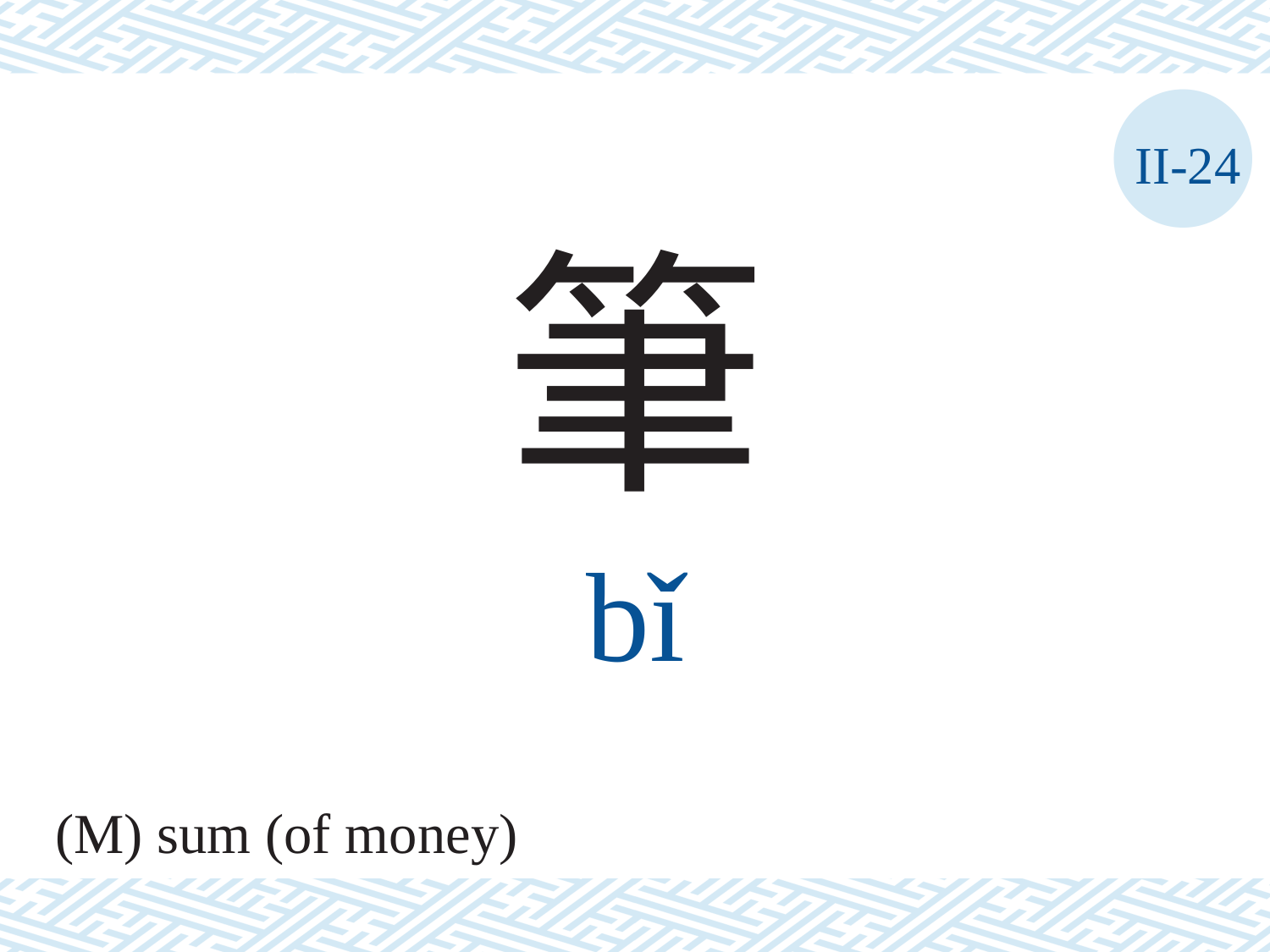

II-24
筆
bǐ
(M) sum (of money)